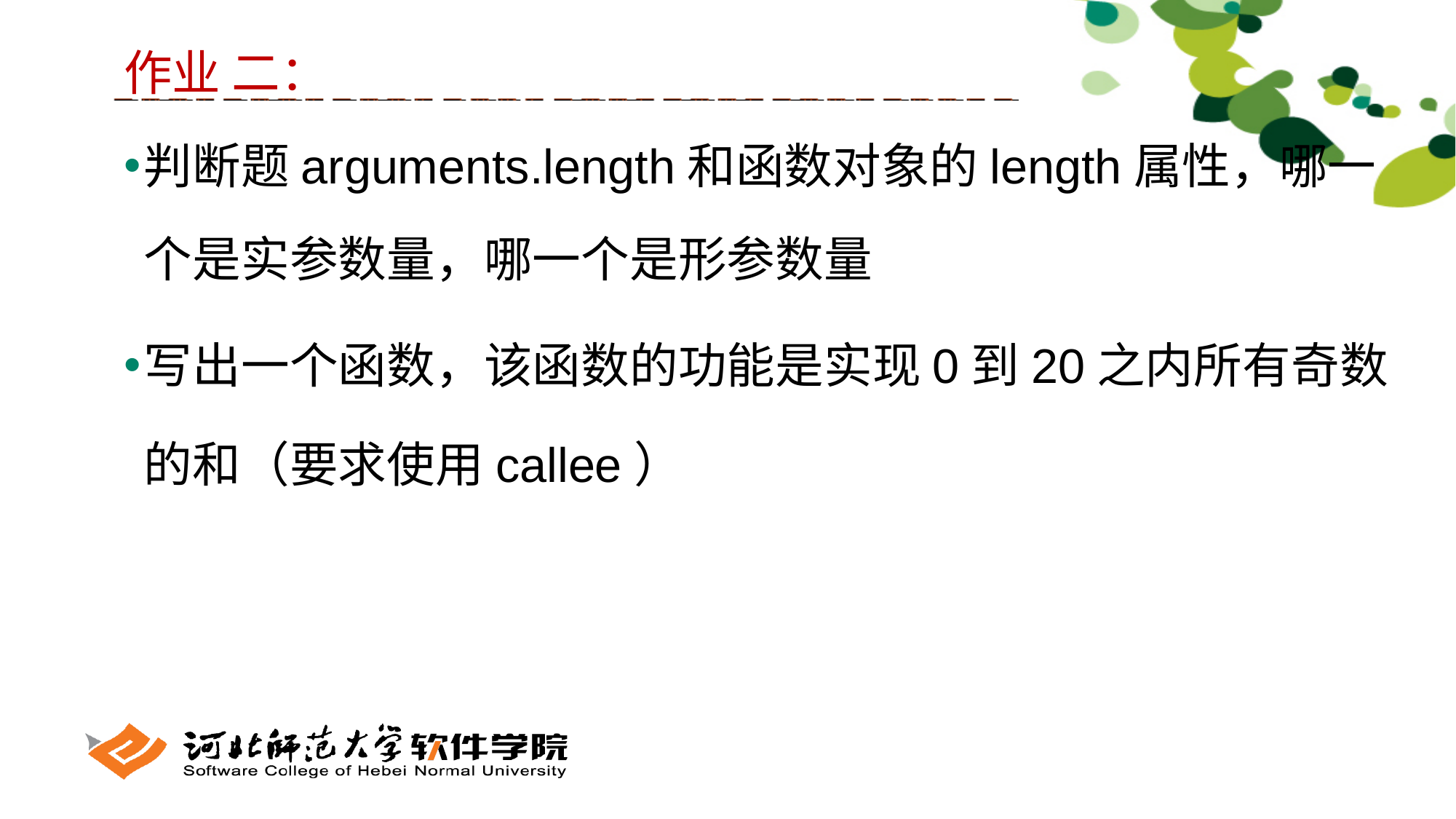

作业 二：
判断题arguments.length和函数对象的length属性，哪一个是实参数量，哪一个是形参数量
写出一个函数，该函数的功能是实现0到20之内所有奇数的和（要求使用callee）